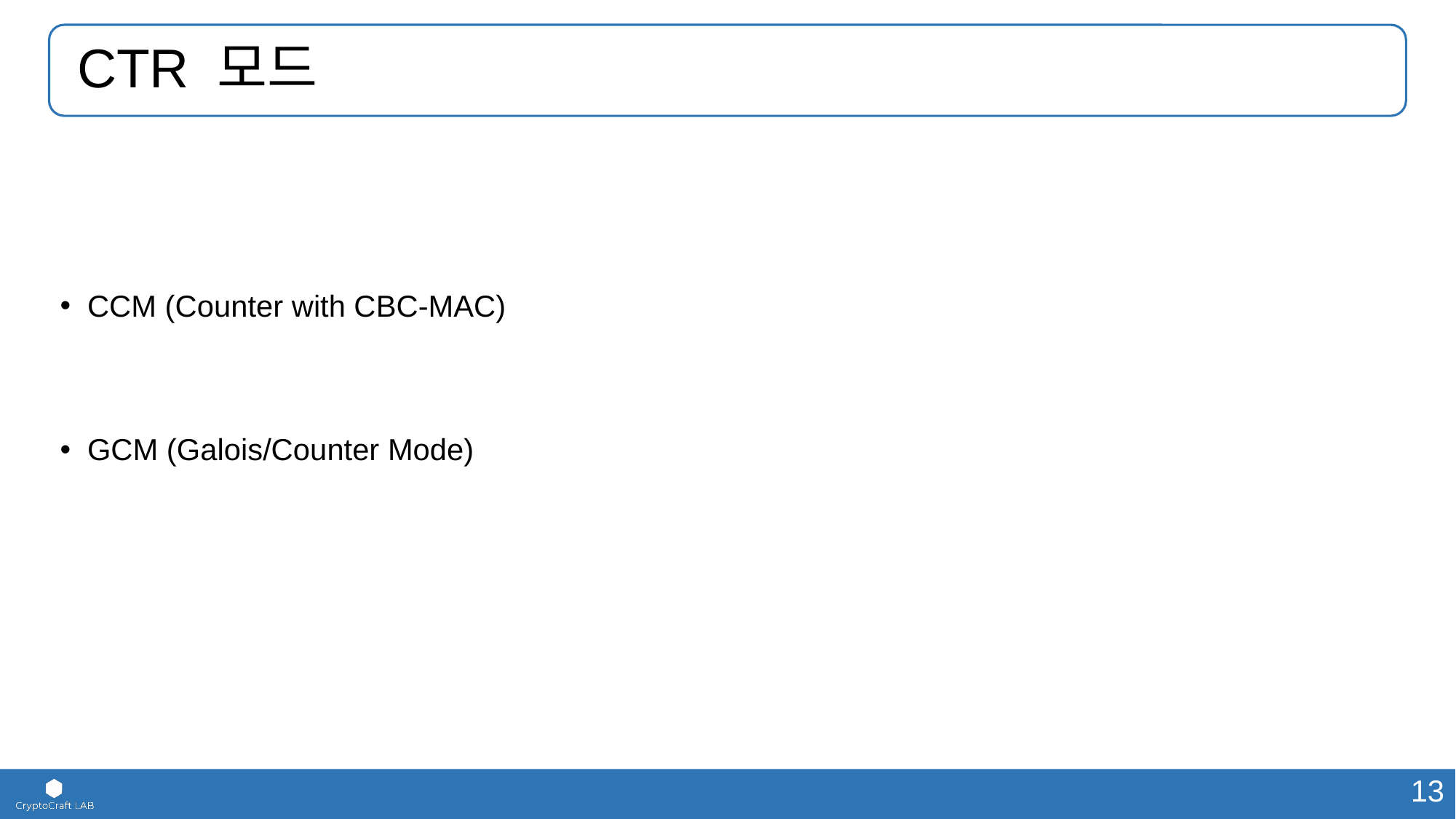

# CTR 모드

CCM (Counter with CBC-MAC)

GCM (Galois/Counter Mode)